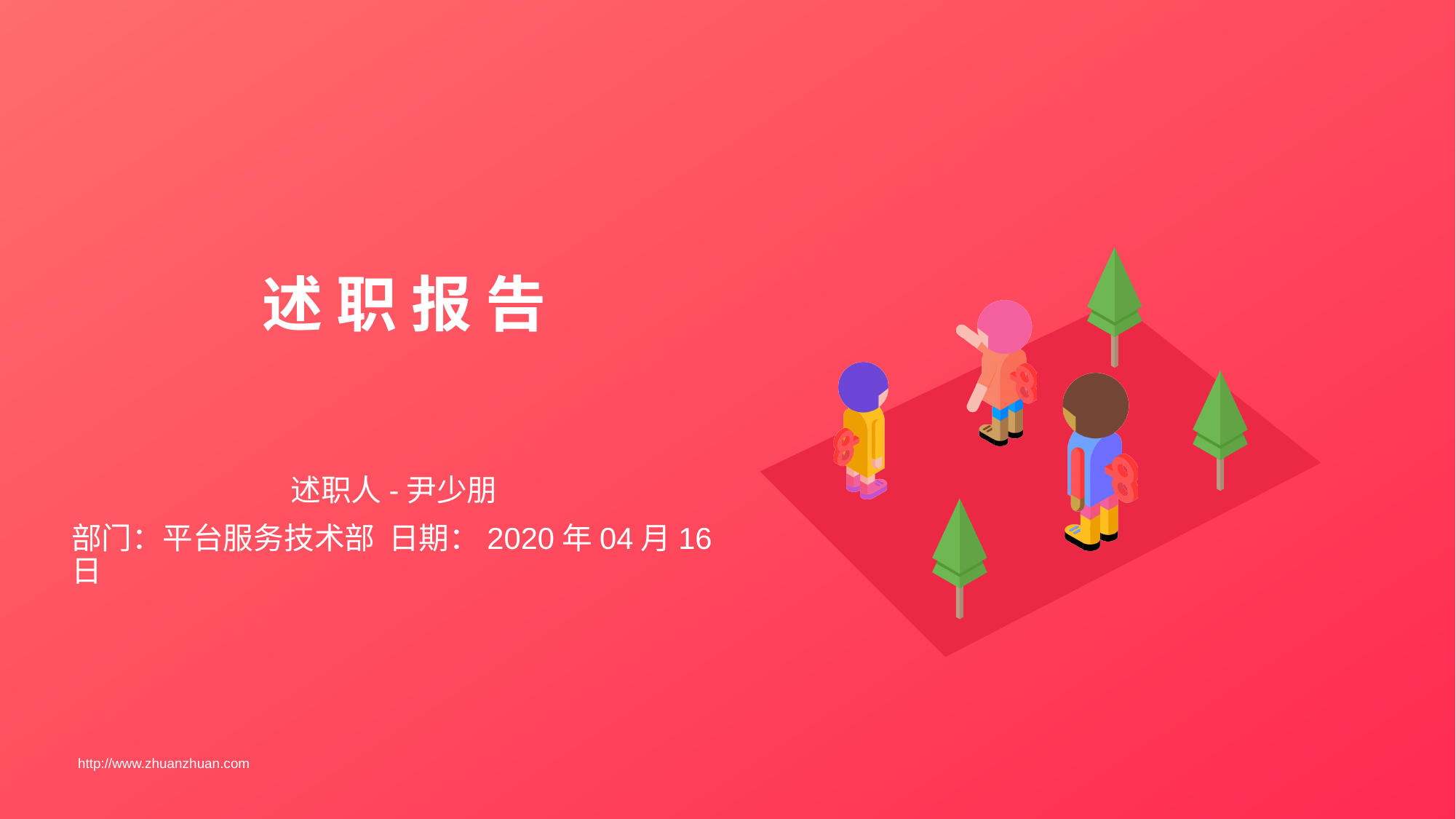

述 职 报 告
述职人-尹少朋
部门：平台服务技术部  日期：2020年04月16日